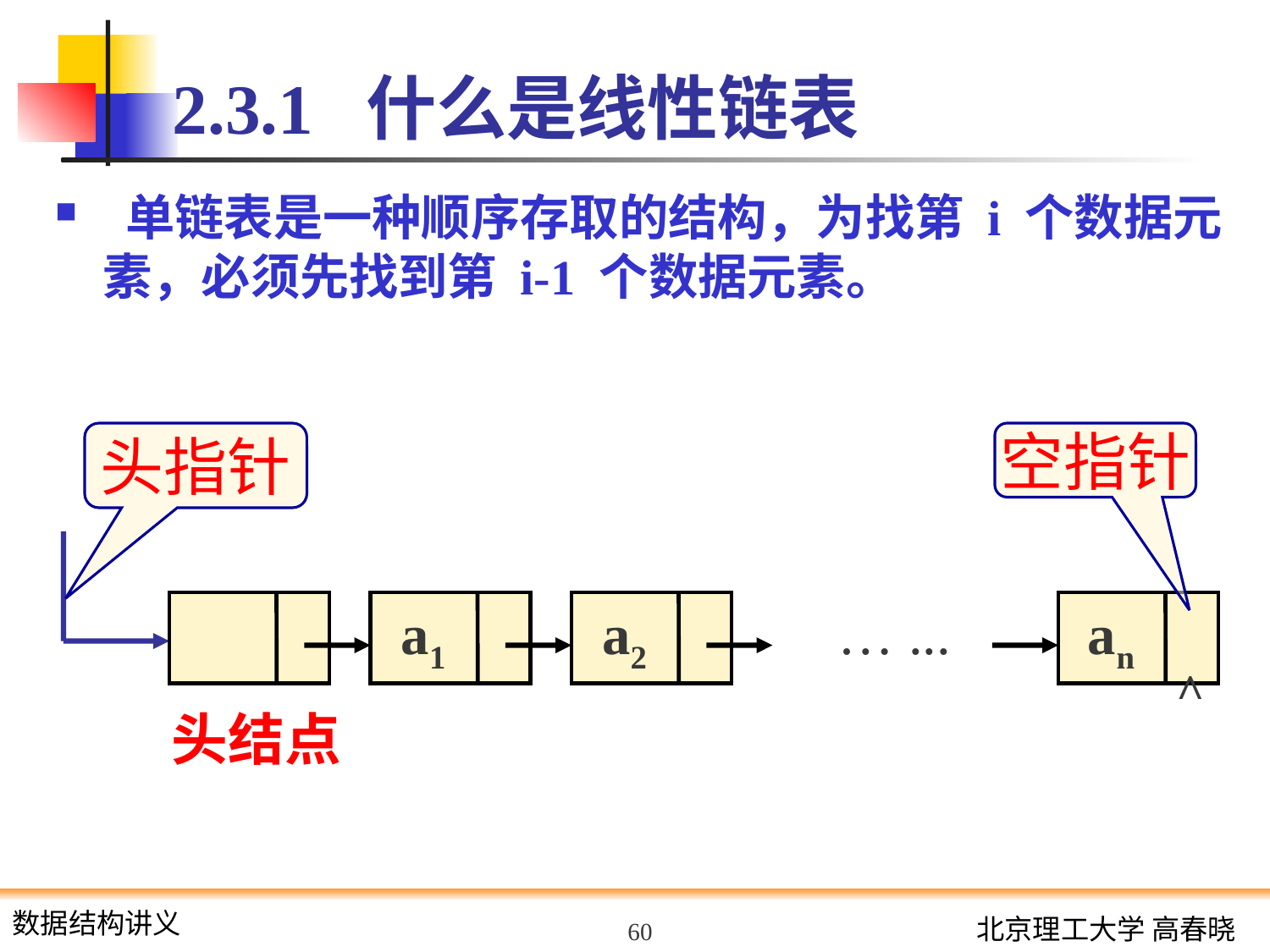

# 2.3.1  什么是线性链表
 单链表是一种顺序存取的结构，为找第 i 个数据元素，必须先找到第 i-1 个数据元素。
头指针
空指针

a1

a2
… ...

an
^

头结点
60